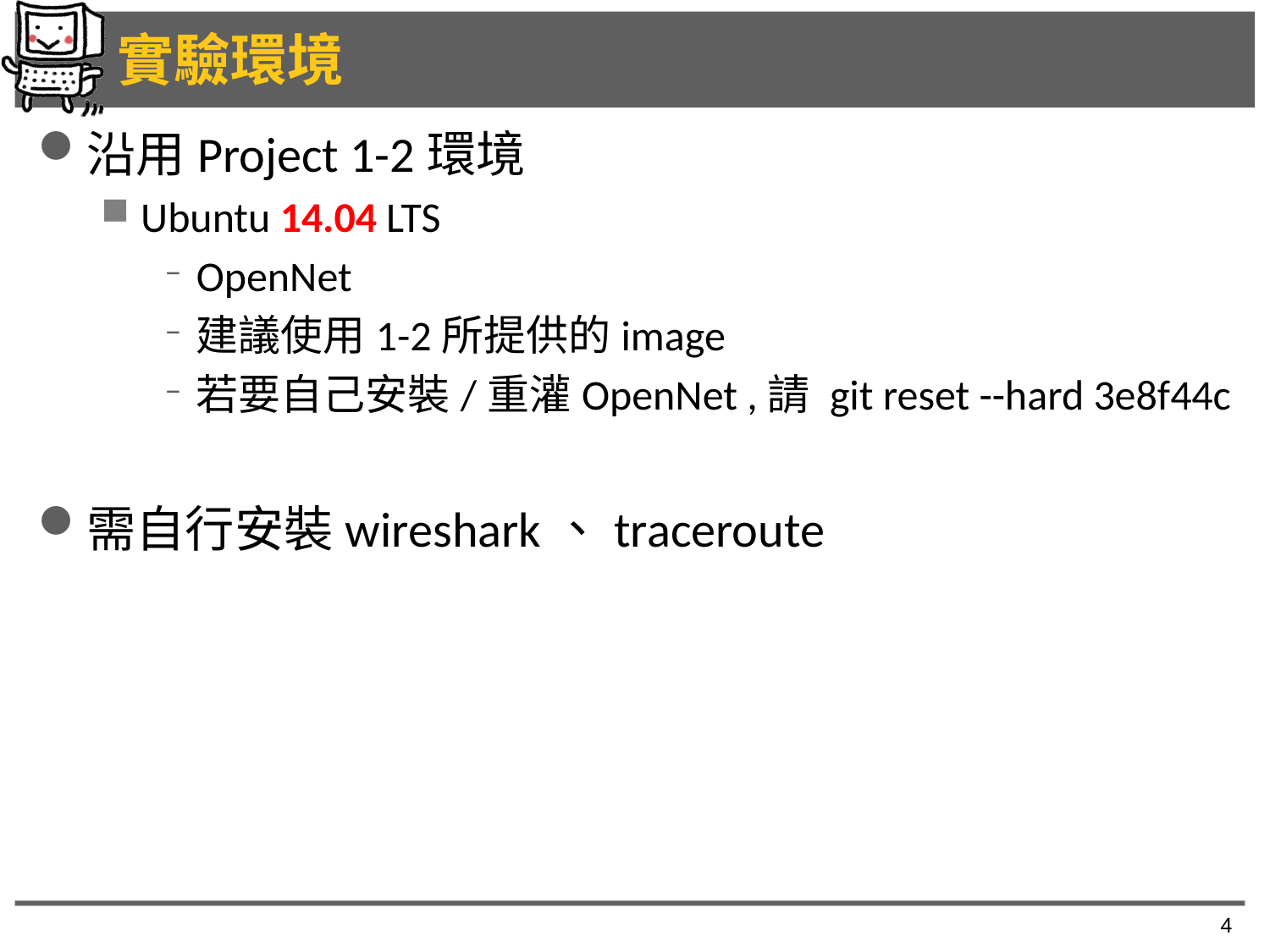

# 實驗環境
沿用Project 1-2環境
Ubuntu 14.04 LTS
OpenNet
建議使用1-2所提供的image
若要自己安裝/重灌OpenNet ,請 git reset --hard 3e8f44c

需自行安裝wireshark、traceroute
4